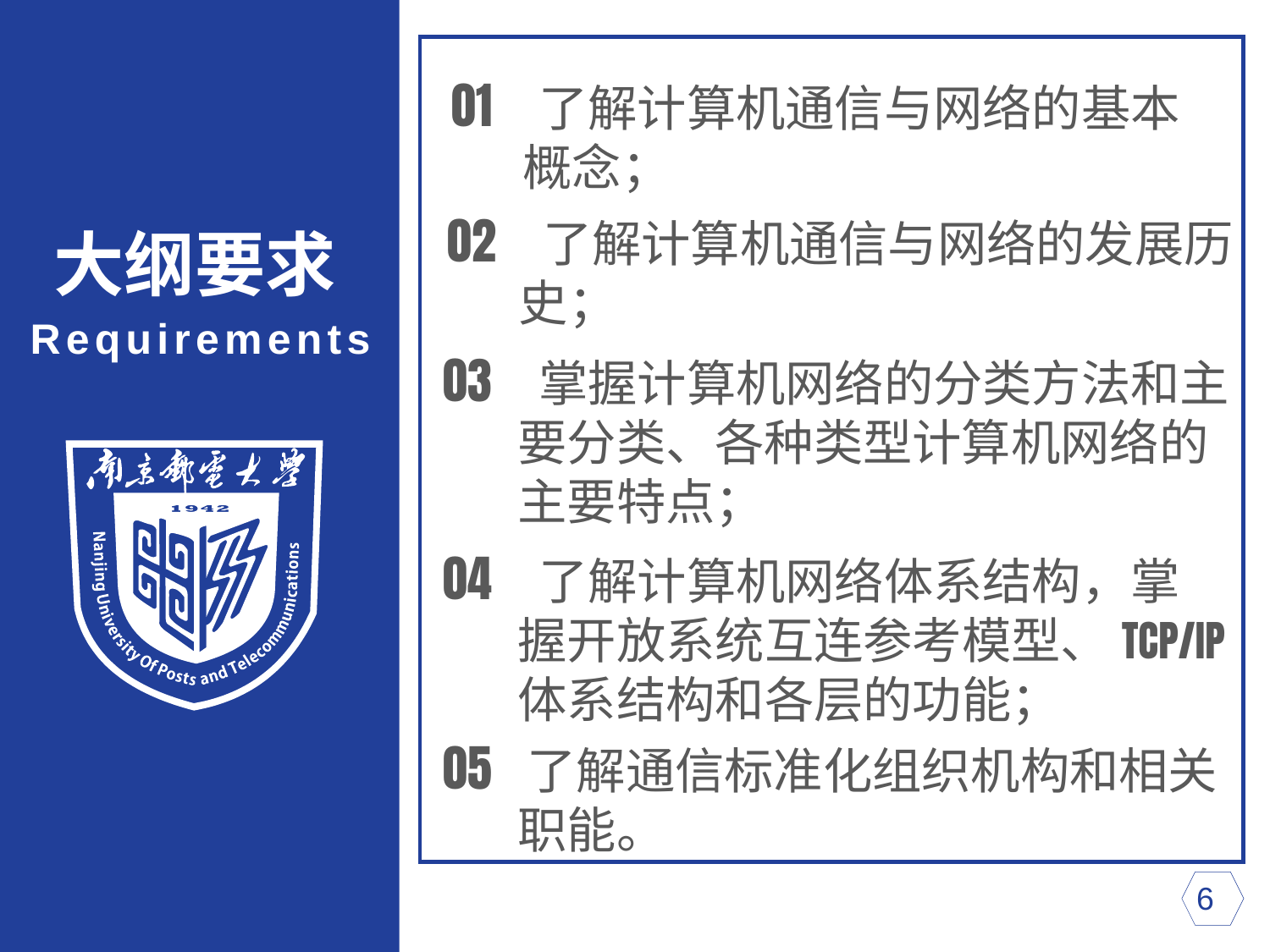

01   了解计算机通信与网络的基本概念；
02   了解计算机通信与网络的发展历史；
大纲要求
Requirements
03   掌握计算机网络的分类方法和主要分类、各种类型计算机网络的主要特点；

04   了解计算机网络体系结构，掌握开放系统互连参考模型、TCP/IP 体系结构和各层的功能；
05  了解通信标准化组织机构和相关职能。

 6